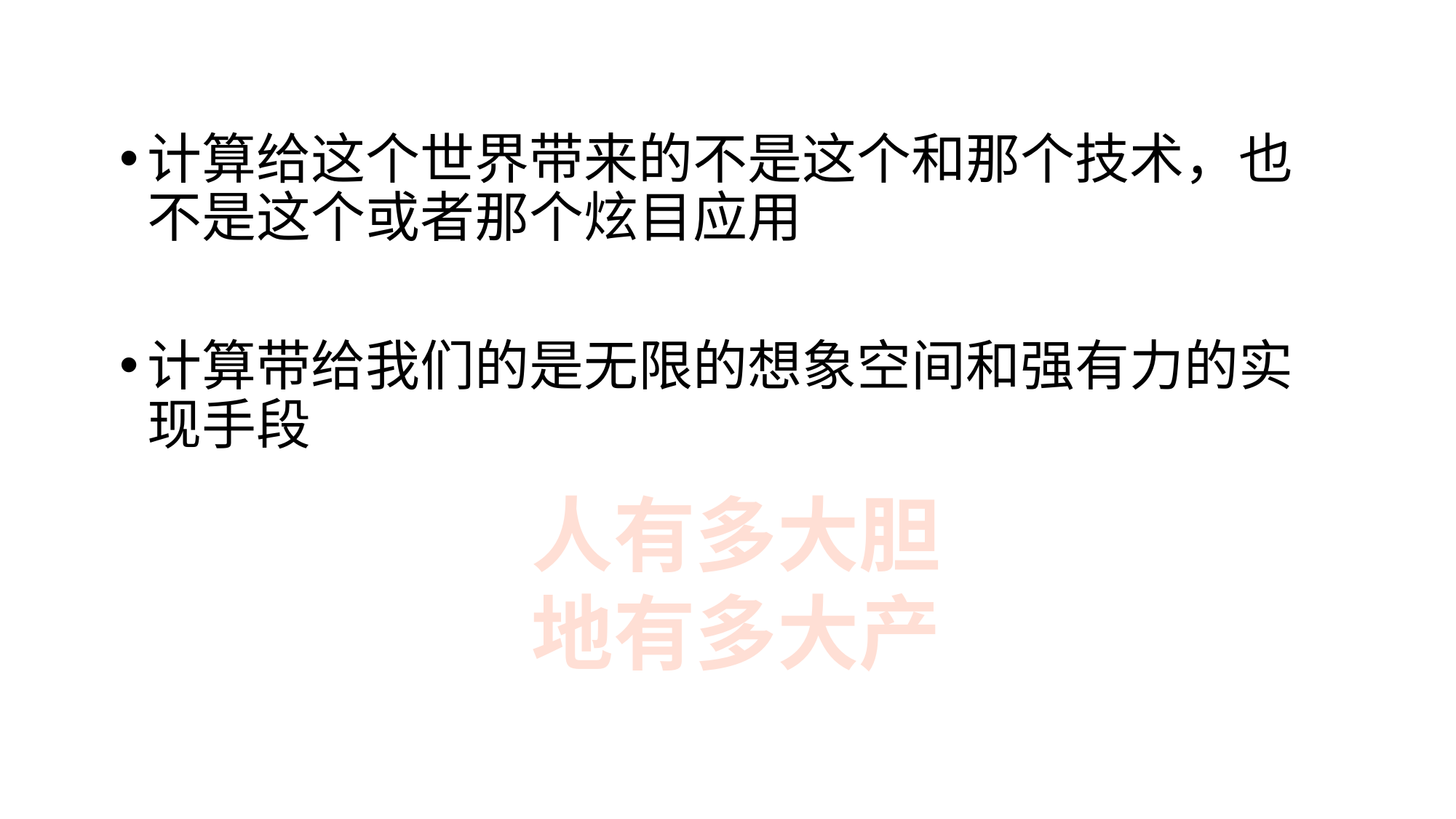

计算给这个世界带来的不是这个和那个技术，也不是这个或者那个炫目应用

计算带给我们的是无限的想象空间和强有力的实现手段
人有多大胆
地有多大产